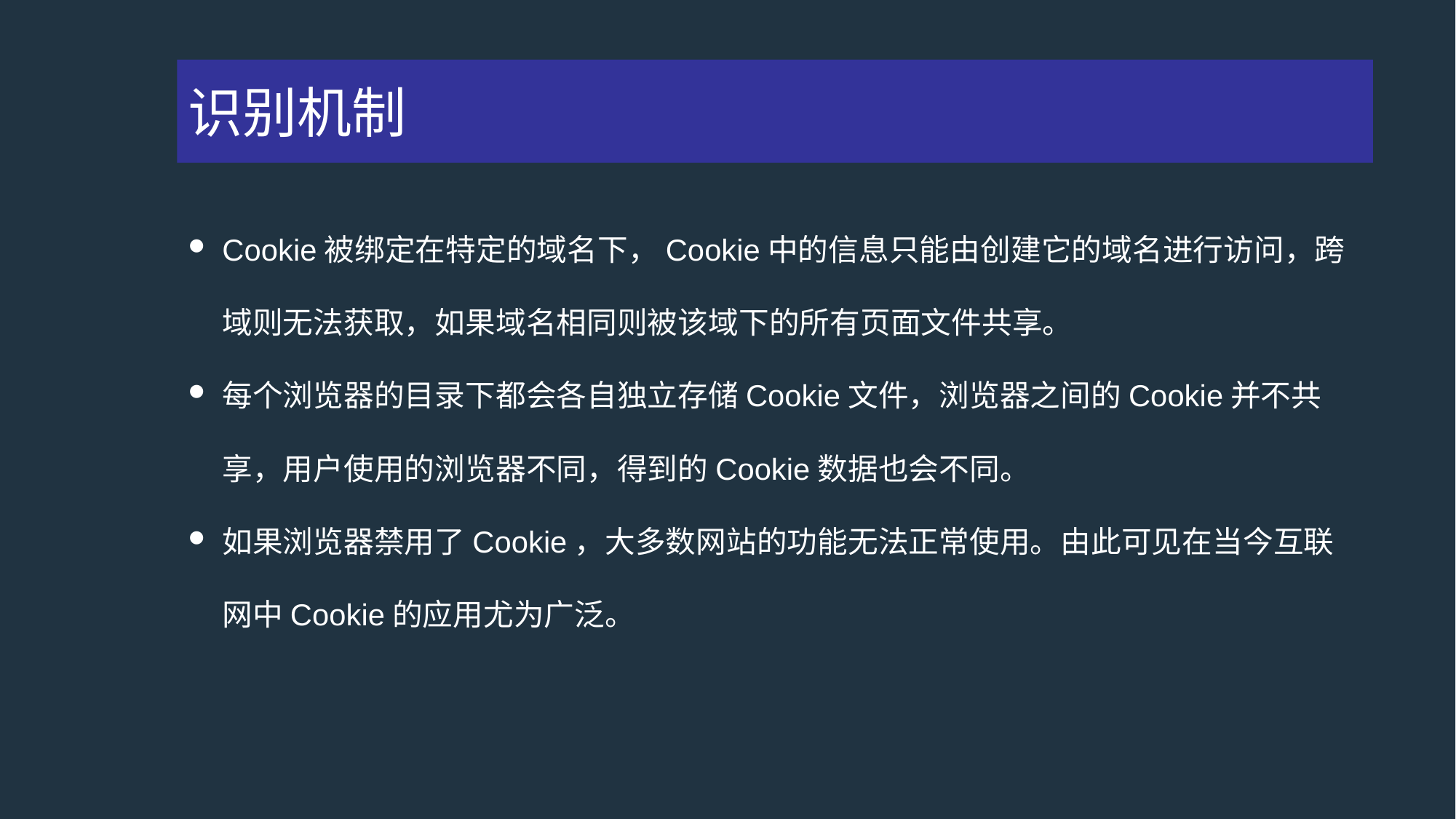

# 识别机制
Cookie被绑定在特定的域名下，Cookie中的信息只能由创建它的域名进行访问，跨域则无法获取，如果域名相同则被该域下的所有页面文件共享。
每个浏览器的目录下都会各自独立存储Cookie文件，浏览器之间的Cookie并不共享，用户使用的浏览器不同，得到的Cookie数据也会不同。
如果浏览器禁用了Cookie，大多数网站的功能无法正常使用。由此可见在当今互联网中Cookie的应用尤为广泛。